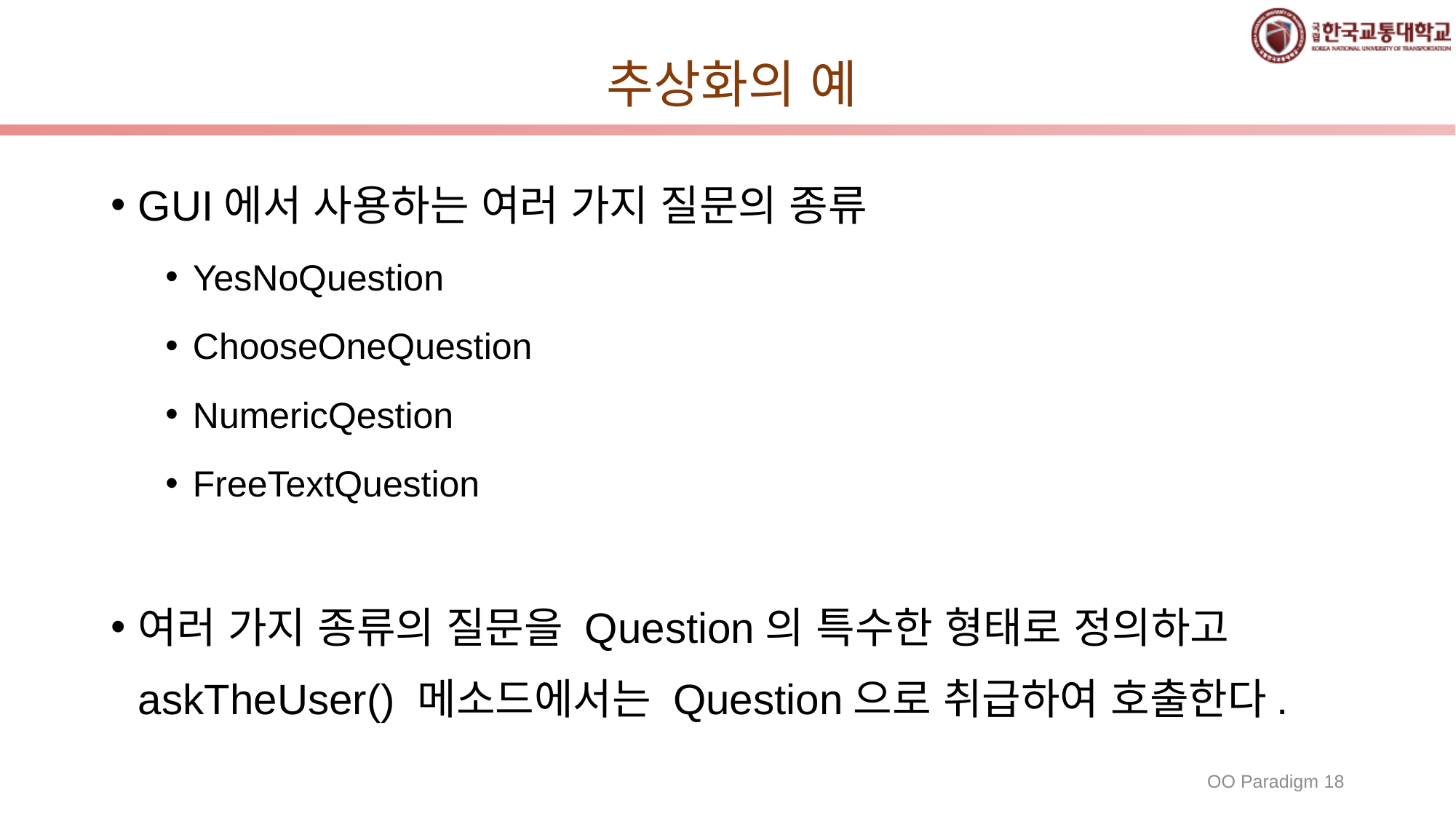

# 추상화의 예
GUI에서 사용하는 여러 가지 질문의 종류
YesNoQuestion
ChooseOneQuestion
NumericQestion
FreeTextQuestion

여러 가지 종류의 질문을 Question의 특수한 형태로 정의하고 askTheUser() 메소드에서는 Question으로 취급하여 호출한다.
OO Paradigm 18